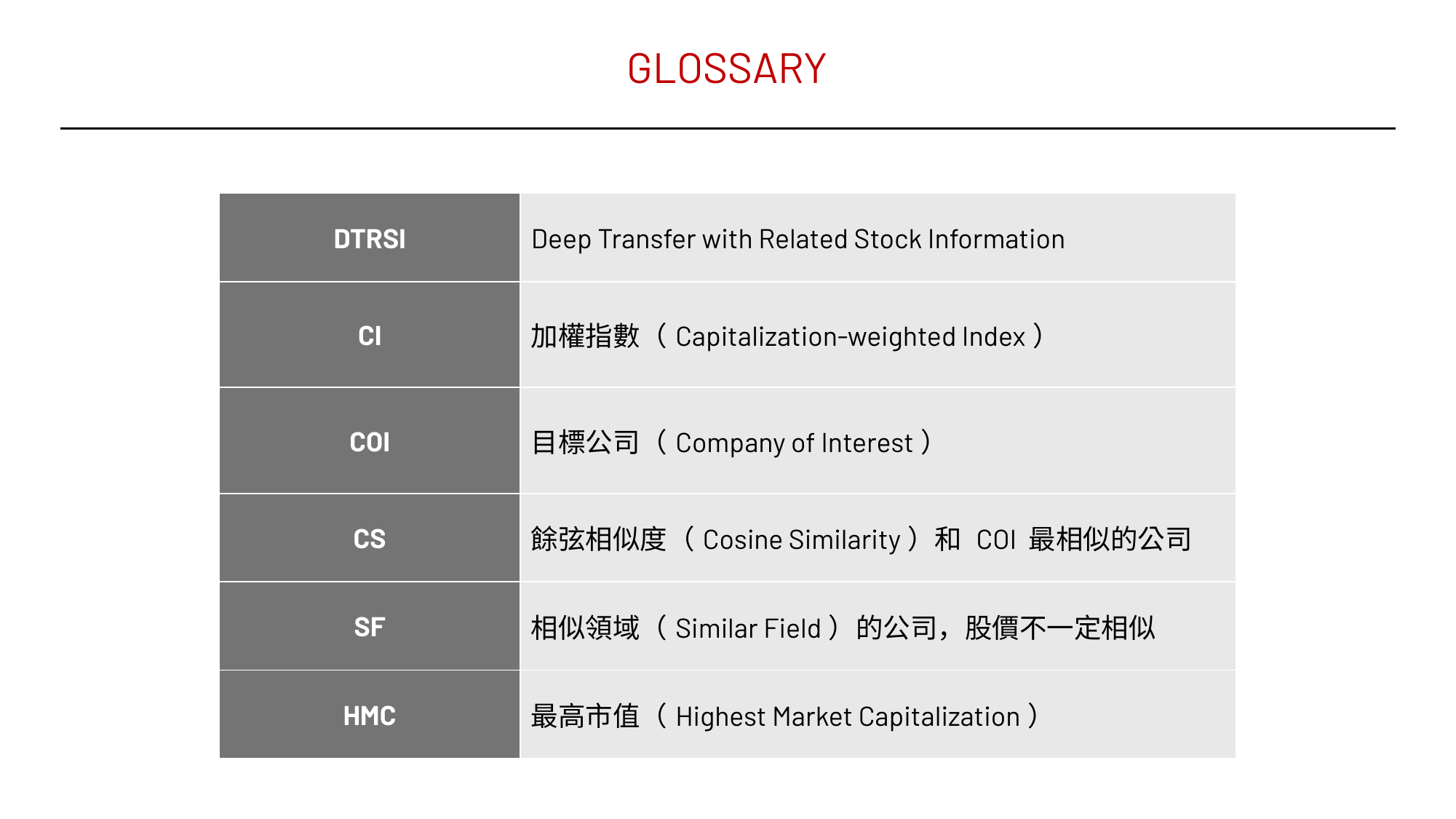

GLOSSARY
| DTRSI | Deep Transfer with Related Stock Information |
| --- | --- |
| CI | 加權指數（Capitalization-weighted Index） |
| COI | 目標公司（Company of Interest） |
| CS | 餘弦相似度（Cosine Similarity）和 COI 最相似的公司 |
| SF | 相似領域（Similar Field）的公司，股價不一定相似 |
| HMC | 最高市值（Highest Market Capitalization） |